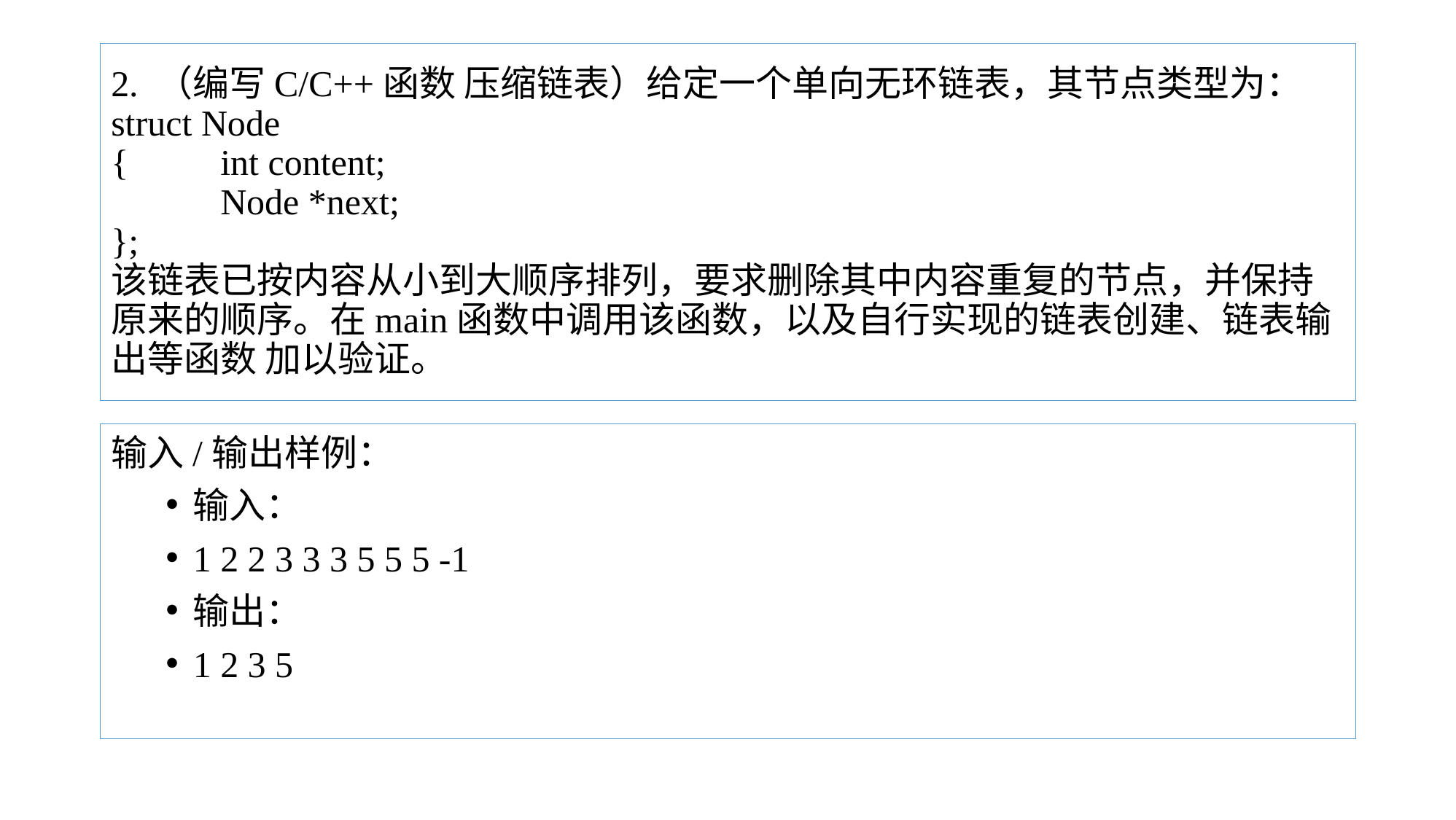

# 2. （编写C/C++函数 压缩链表）给定一个单向无环链表，其节点类型为： struct Node {	int content; Node *next; }; 该链表已按内容从小到大顺序排列，要求删除其中内容重复的节点，并保持原来的顺序。在main函数中调用该函数，以及自行实现的链表创建、链表输出等函数 加以验证。
输入/输出样例：
输入：
1 2 2 3 3 3 5 5 5 -1
输出：
1 2 3 5